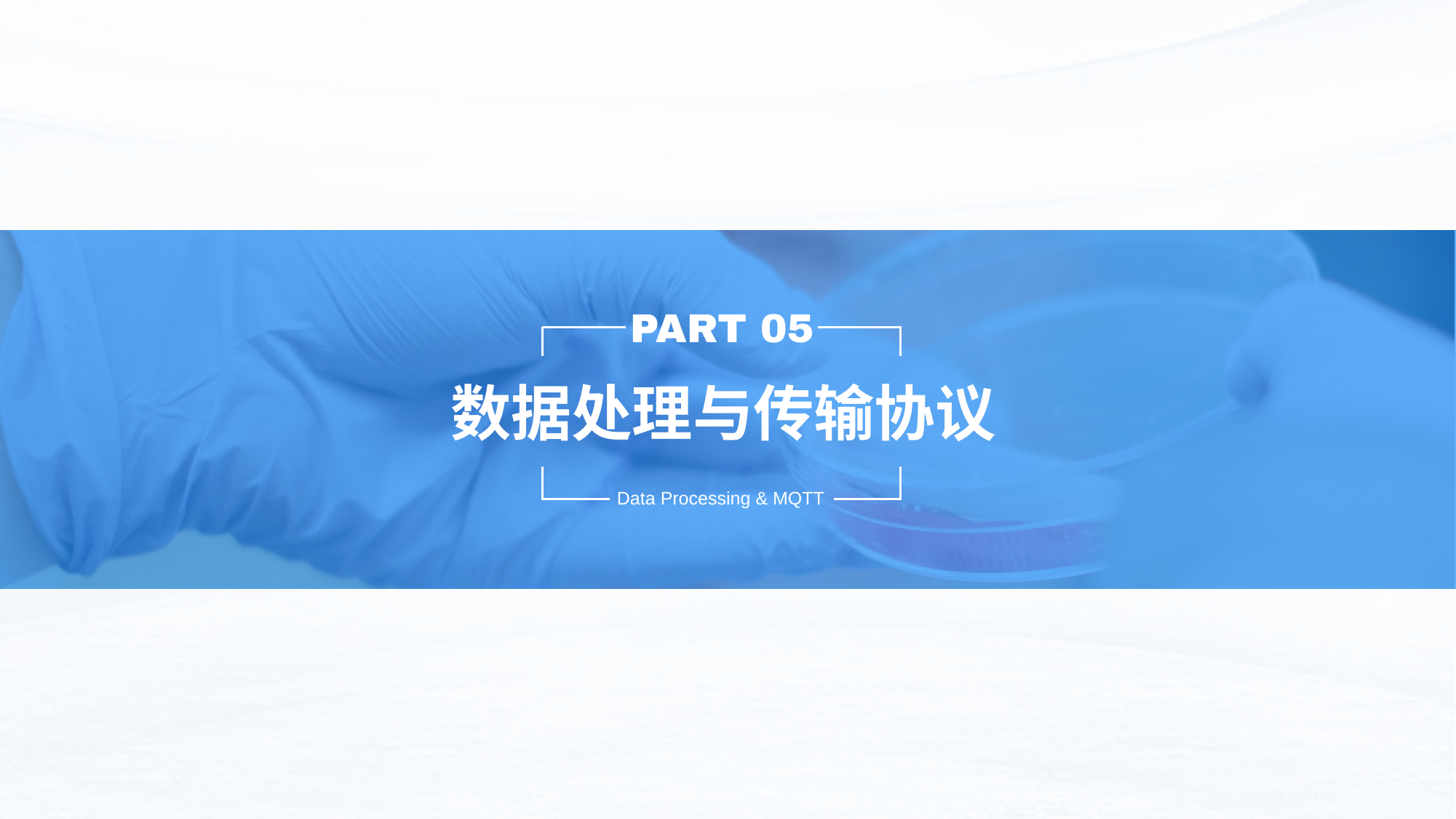

PART 05
数据处理与传输协议
Data Processing & MQTT